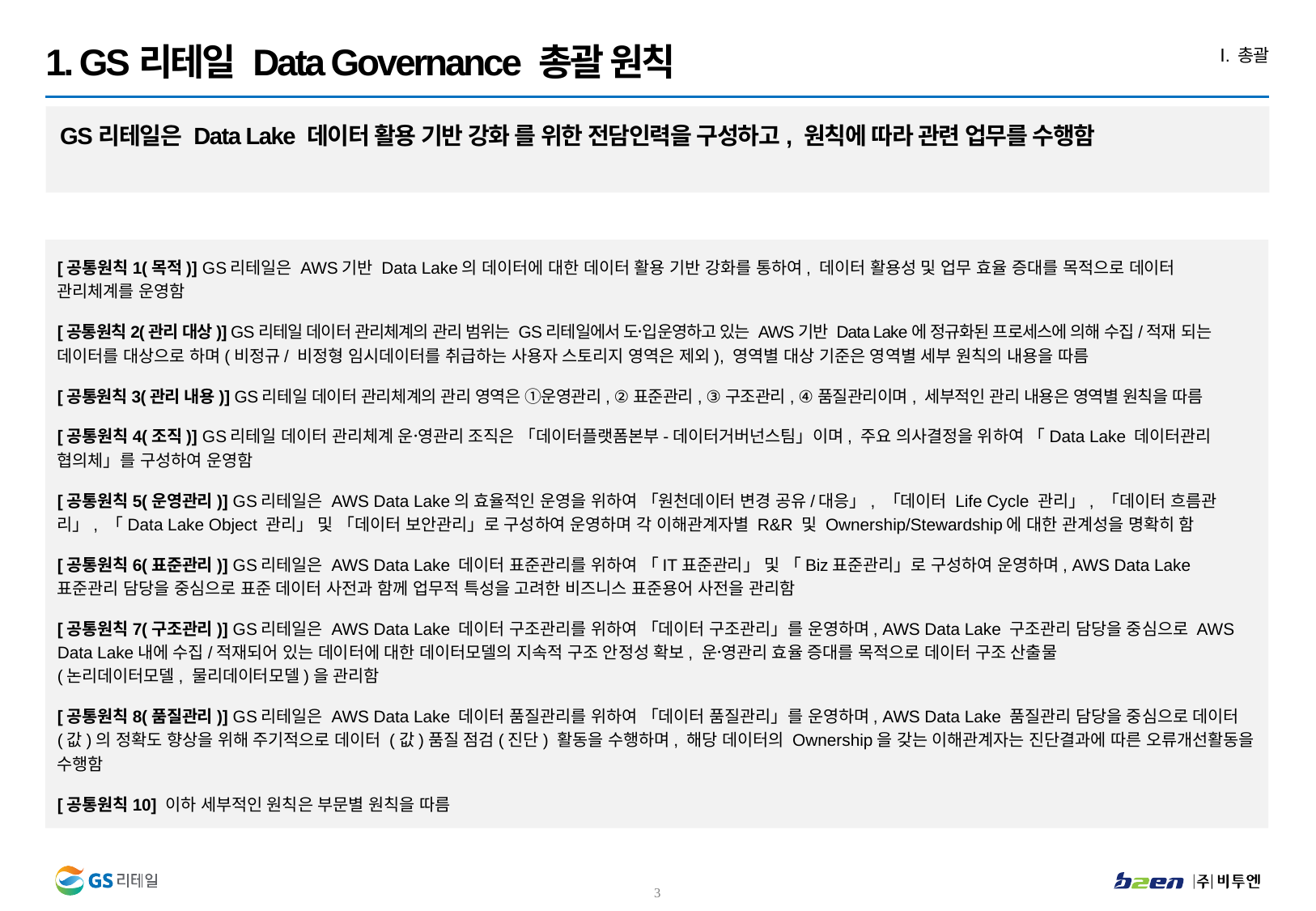

1. GS리테일 Data Governance 총괄 원칙
Ⅰ. 총괄
GS리테일은 Data Lake 데이터 활용 기반 강화 를 위한 전담인력을 구성하고, 원칙에 따라 관련 업무를 수행함
[공통원칙1(목적)] GS리테일은 AWS기반 Data Lake의 데이터에 대한 데이터 활용 기반 강화를 통하여, 데이터 활용성 및 업무 효율 증대를 목적으로 데이터 관리체계를 운영함
[공통원칙2(관리 대상)] GS리테일 데이터 관리체계의 관리 범위는 GS리테일에서 도입〮운영하고 있는 AWS기반 Data Lake에 정규화된 프로세스에 의해 수집/적재 되는
데이터를 대상으로 하며(비정규/ 비정형 임시데이터를 취급하는 사용자 스토리지 영역은 제외), 영역별 대상 기준은 영역별 세부 원칙의 내용을 따름
[공통원칙3(관리 내용)] GS리테일 데이터 관리체계의 관리 영역은 ①운영관리, ②표준관리, ③구조관리, ④품질관리이며, 세부적인 관리 내용은 영역별 원칙을 따름
[공통원칙4(조직)] GS리테일 데이터 관리체계 운영〮관리 조직은 「데이터플랫폼본부-데이터거버넌스팀」이며, 주요 의사결정을 위하여 「Data Lake 데이터관리 협의체」를 구성하여 운영함
[공통원칙5(운영관리)] GS리테일은 AWS Data Lake의 효율적인 운영을 위하여 「원천데이터 변경 공유/대응」, 「데이터 Life Cycle 관리」, 「데이터 흐름관리」, 「Data Lake Object 관리」 및 「데이터 보안관리」로 구성하여 운영하며 각 이해관계자별 R&R 및 Ownership/Stewardship에 대한 관계성을 명확히 함
[공통원칙6(표준관리)] GS리테일은 AWS Data Lake 데이터 표준관리를 위하여 「IT표준관리」 및 「Biz표준관리」로 구성하여 운영하며, AWS Data Lake 표준관리 담당을 중심으로 표준 데이터 사전과 함께 업무적 특성을 고려한 비즈니스 표준용어 사전을 관리함
[공통원칙7(구조관리)] GS리테일은 AWS Data Lake 데이터 구조관리를 위하여 「데이터 구조관리」를 운영하며, AWS Data Lake 구조관리 담당을 중심으로 AWS Data Lake내에 수집/적재되어 있는 데이터에 대한 데이터모델의 지속적 구조 안정성 확보, 운영〮관리 효율 증대를 목적으로 데이터 구조 산출물
(논리데이터모델, 물리데이터모델)을 관리함
[공통원칙8(품질관리)] GS리테일은 AWS Data Lake 데이터 품질관리를 위하여 「데이터 품질관리」를 운영하며, AWS Data Lake 품질관리 담당을 중심으로 데이터(값)의 정확도 향상을 위해 주기적으로 데이터 (값)품질 점검(진단) 활동을 수행하며, 해당 데이터의 Ownership을 갖는 이해관계자는 진단결과에 따른 오류개선활동을 수행함
[공통원칙10] 이하 세부적인 원칙은 부문별 원칙을 따름
3